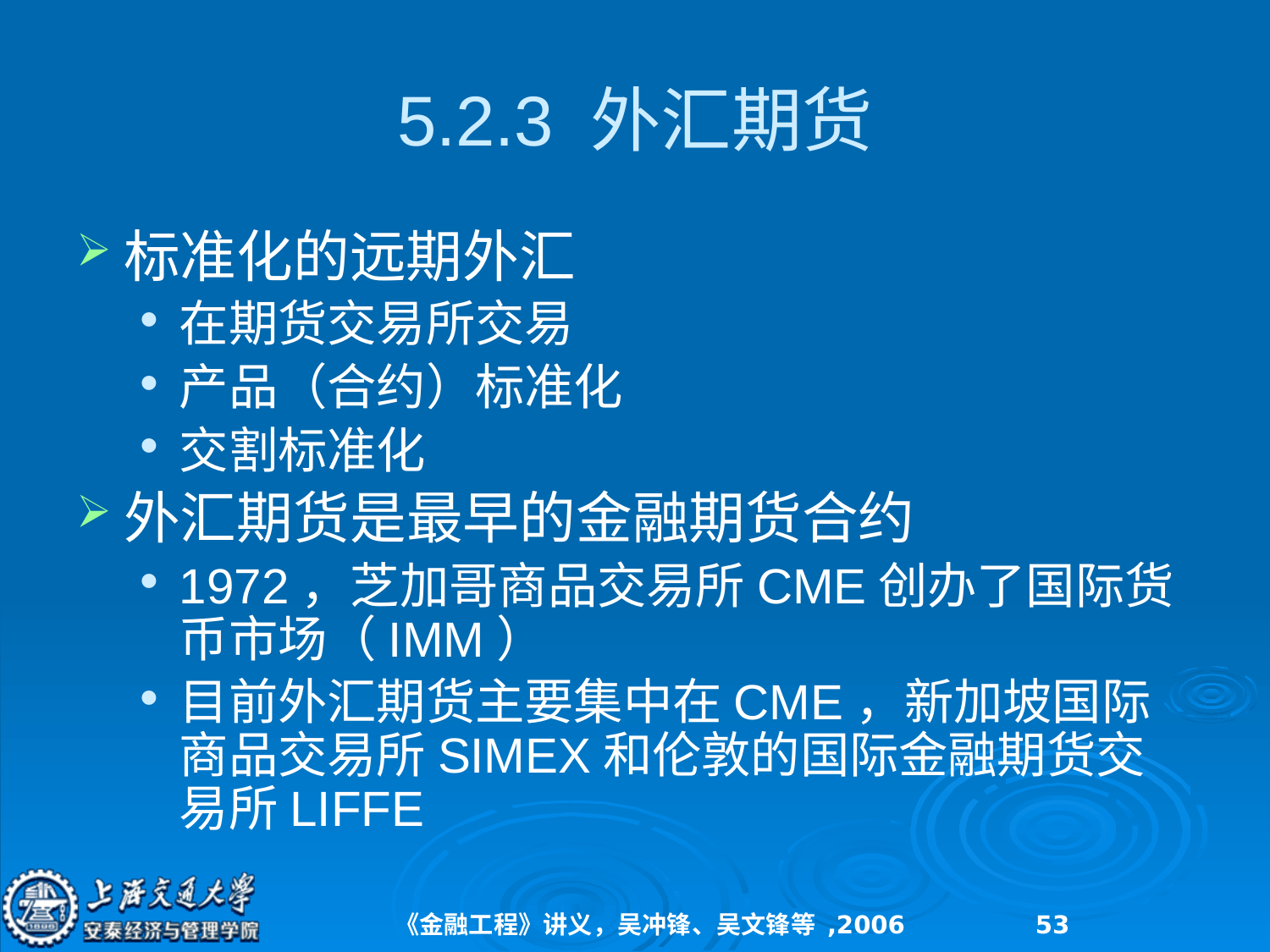

# 5.2.3 外汇期货
标准化的远期外汇
在期货交易所交易
产品（合约）标准化
交割标准化
外汇期货是最早的金融期货合约
1972，芝加哥商品交易所CME创办了国际货币市场（IMM）
目前外汇期货主要集中在CME，新加坡国际商品交易所SIMEX和伦敦的国际金融期货交易所LIFFE